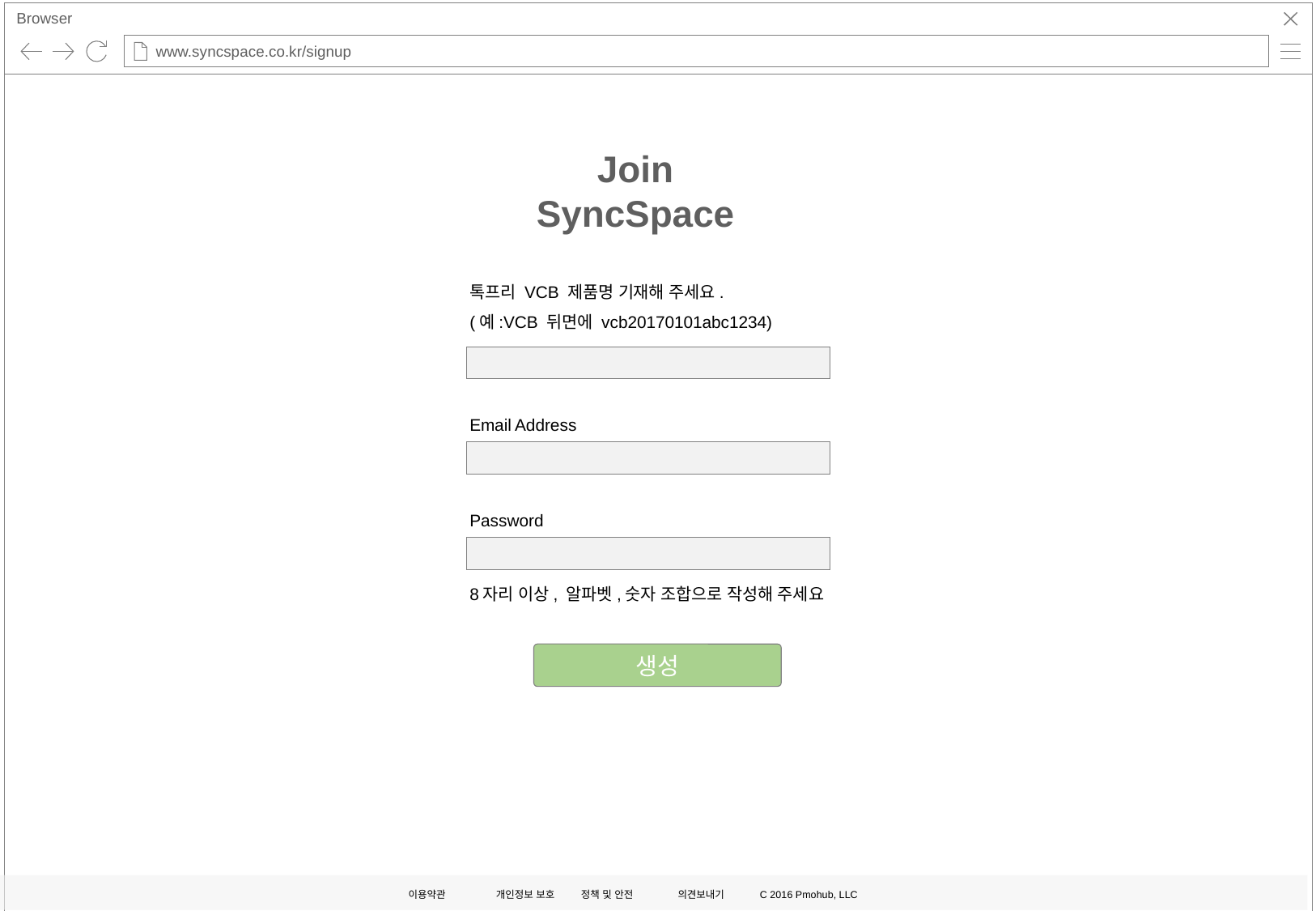

Browser

www.syncspace.co.kr/signup

Join
SyncSpace
톡프리 VCB 제품명 기재해 주세요.
(예:VCB 뒤면에 vcb20170101abc1234)

Email Address

Password

8자리 이상, 알파벳,숫자 조합으로 작성해 주세요
생성

이용약관
개인정보 보호
정책 및 안전
의견보내기
C 2016 Pmohub, LLC